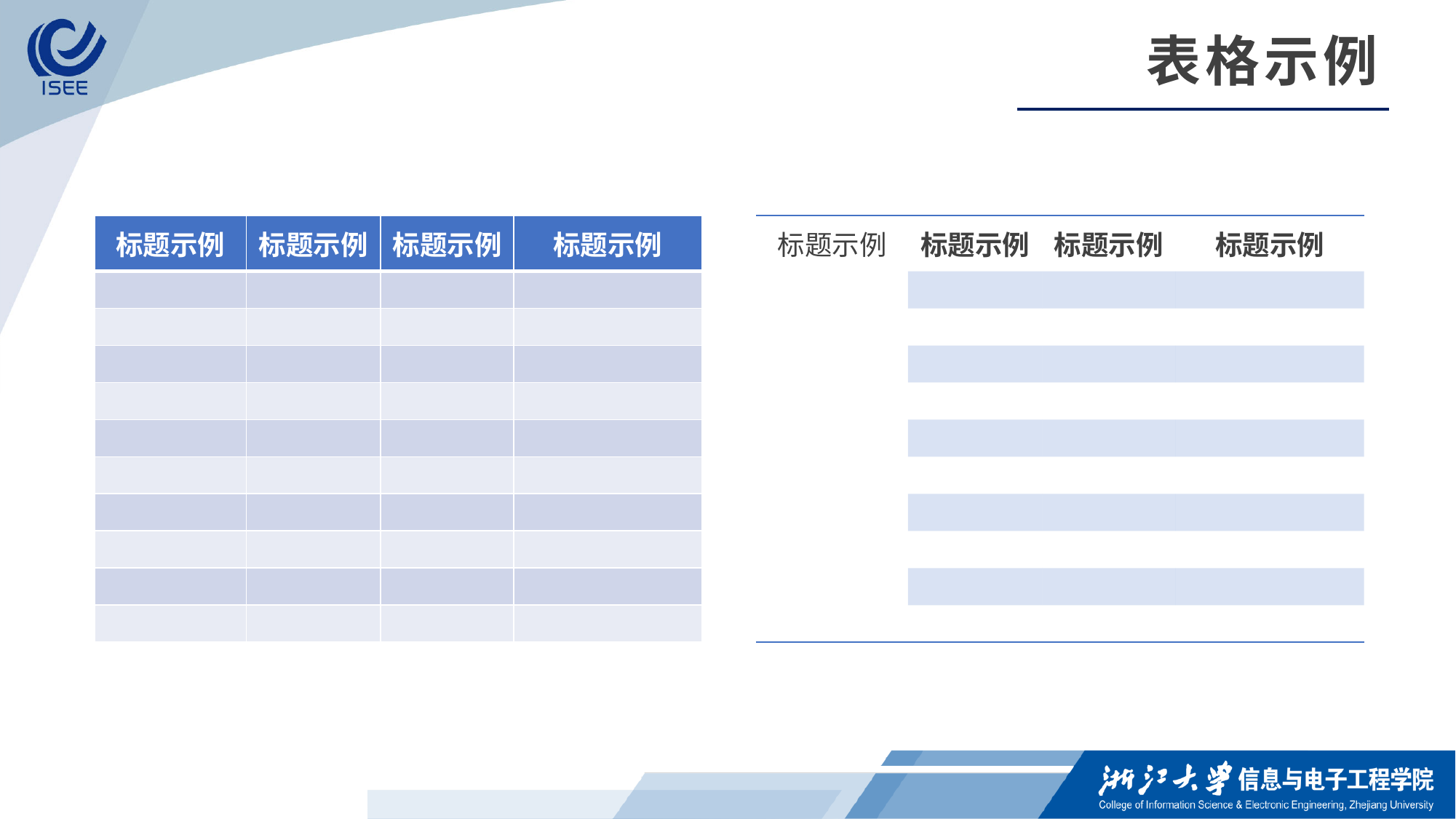

表格示例
| 标题示例 | 标题示例 | 标题示例 | 标题示例 |
| --- | --- | --- | --- |
|  |  |  |  |
|  |  |  |  |
|  |  |  |  |
|  |  |  |  |
|  |  |  |  |
|  |  |  |  |
|  |  |  |  |
|  |  |  |  |
|  |  |  |  |
|  |  |  |  |
| 标题示例 | 标题示例 | 标题示例 | 标题示例 |
| --- | --- | --- | --- |
|  |  |  |  |
|  |  |  |  |
|  |  |  |  |
|  |  |  |  |
|  |  |  |  |
|  |  |  |  |
|  |  |  |  |
|  |  |  |  |
|  |  |  |  |
|  |  |  |  |